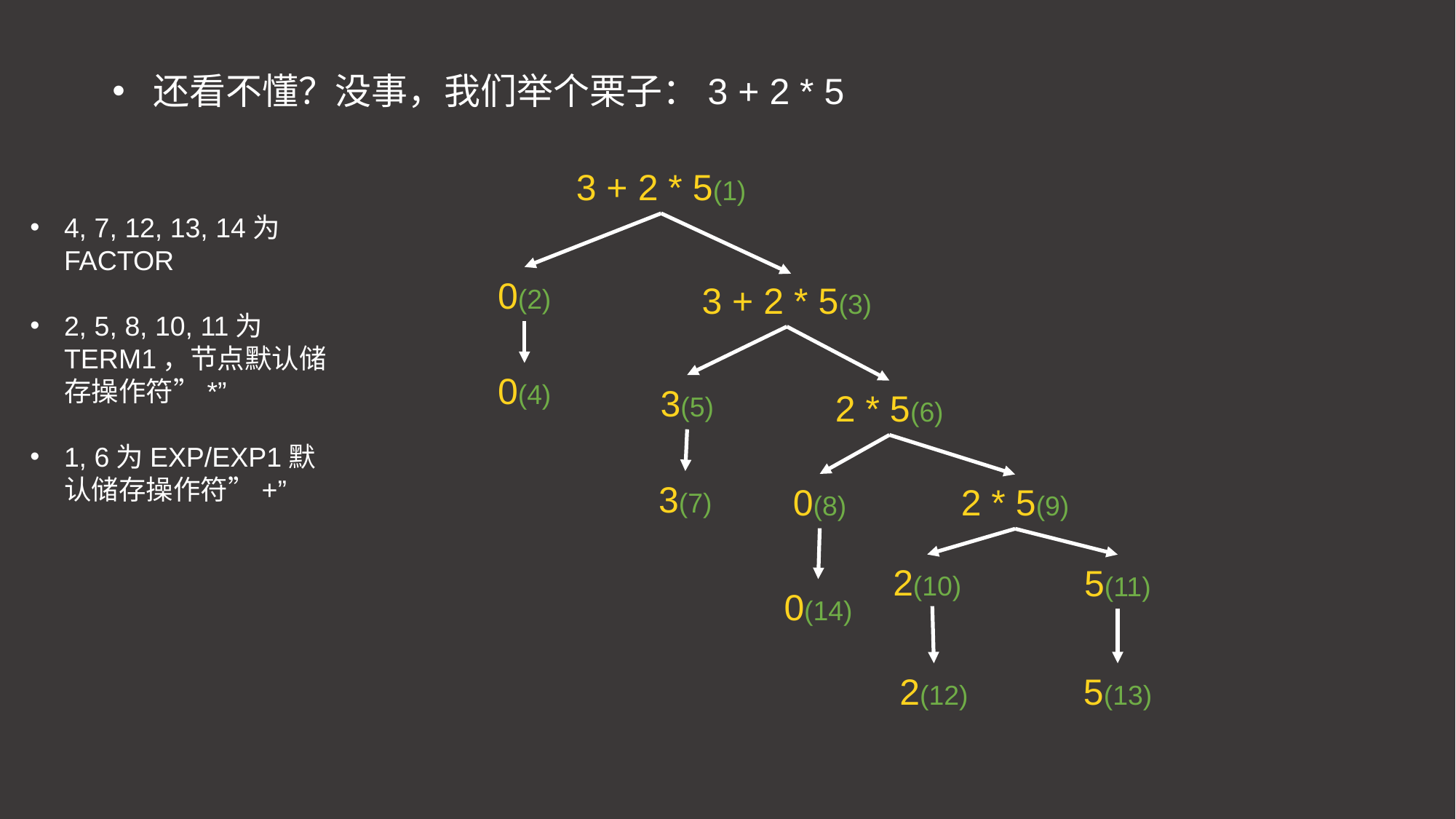

还看不懂？没事，我们举个栗子：3 + 2 * 5
3 + 2 * 5(1)
4, 7, 12, 13, 14为FACTOR

2, 5, 8, 10, 11为TERM1，节点默认储存操作符”*”

1, 6为EXP/EXP1默认储存操作符”+”
0(2)
3 + 2 * 5(3)
0(4)
3(5)
2 * 5(6)
3(7)
0(8)
2 * 5(9)
2(10)
5(11)
0(14)
2(12)
5(13)